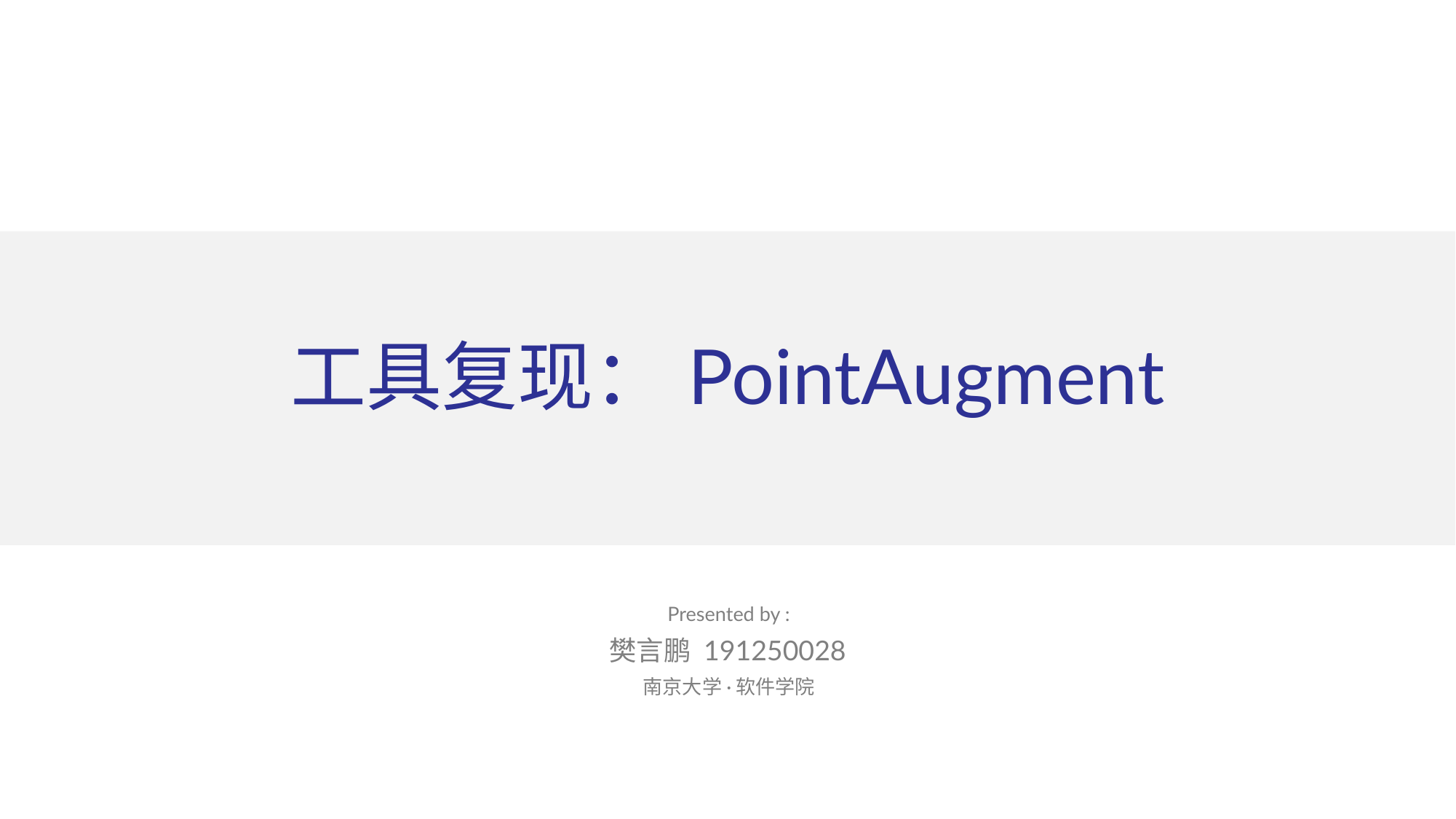

# 工具复现：PointAugment
Presented by :
樊言鹏 191250028
南京大学·软件学院